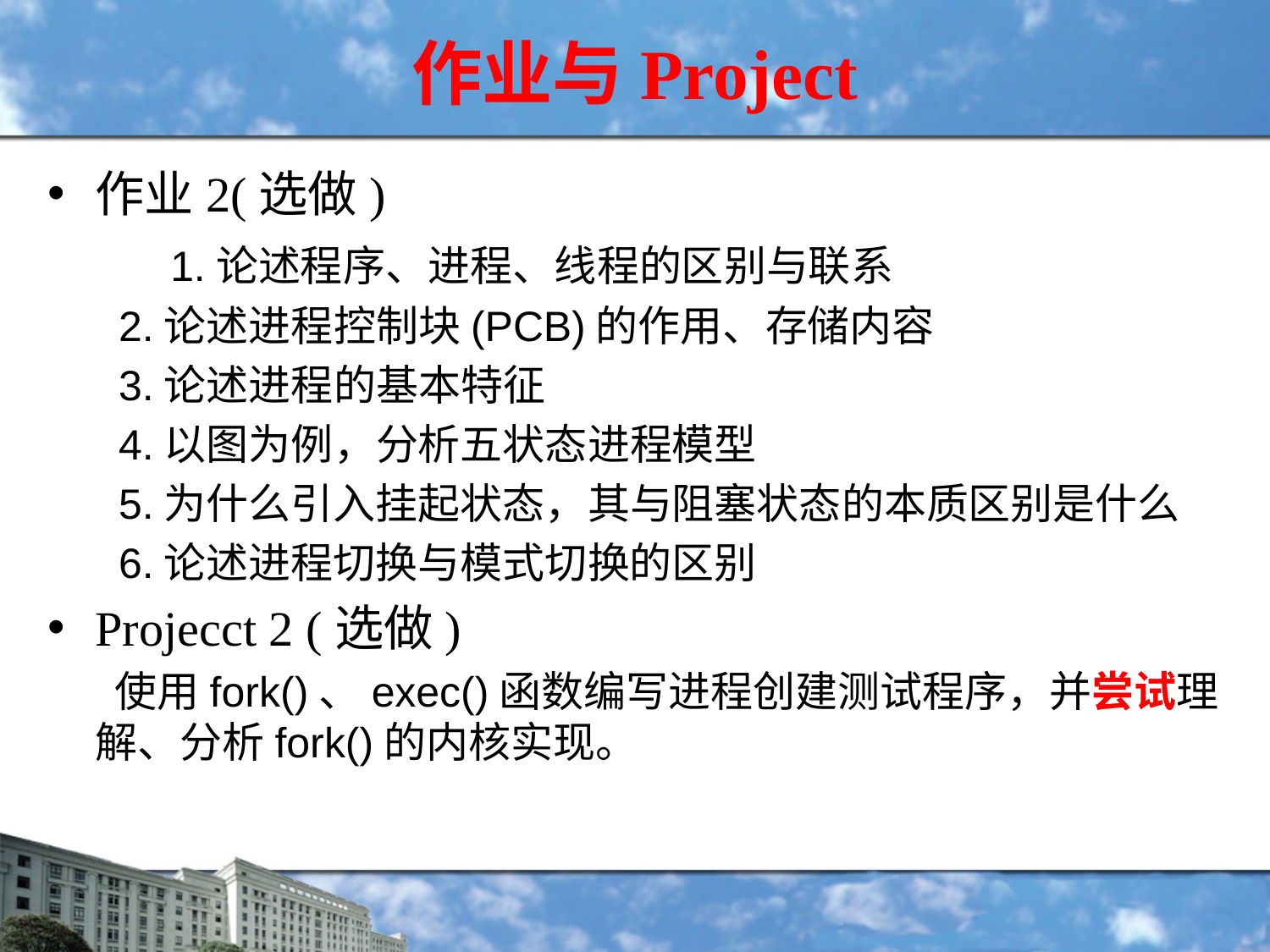

# 作业与Project
作业2(选做)
          1.论述程序、进程、线程的区别与联系
      2.论述进程控制块(PCB)的作用、存储内容
      3.论述进程的基本特征
      4.以图为例，分析五状态进程模型
      5.为什么引入挂起状态，其与阻塞状态的本质区别是什么
      6.论述进程切换与模式切换的区别
Projecct 2 (选做)
      使用fork()、exec()函数编写进程创建测试程序，并尝试理解、分析fork()的内核实现。